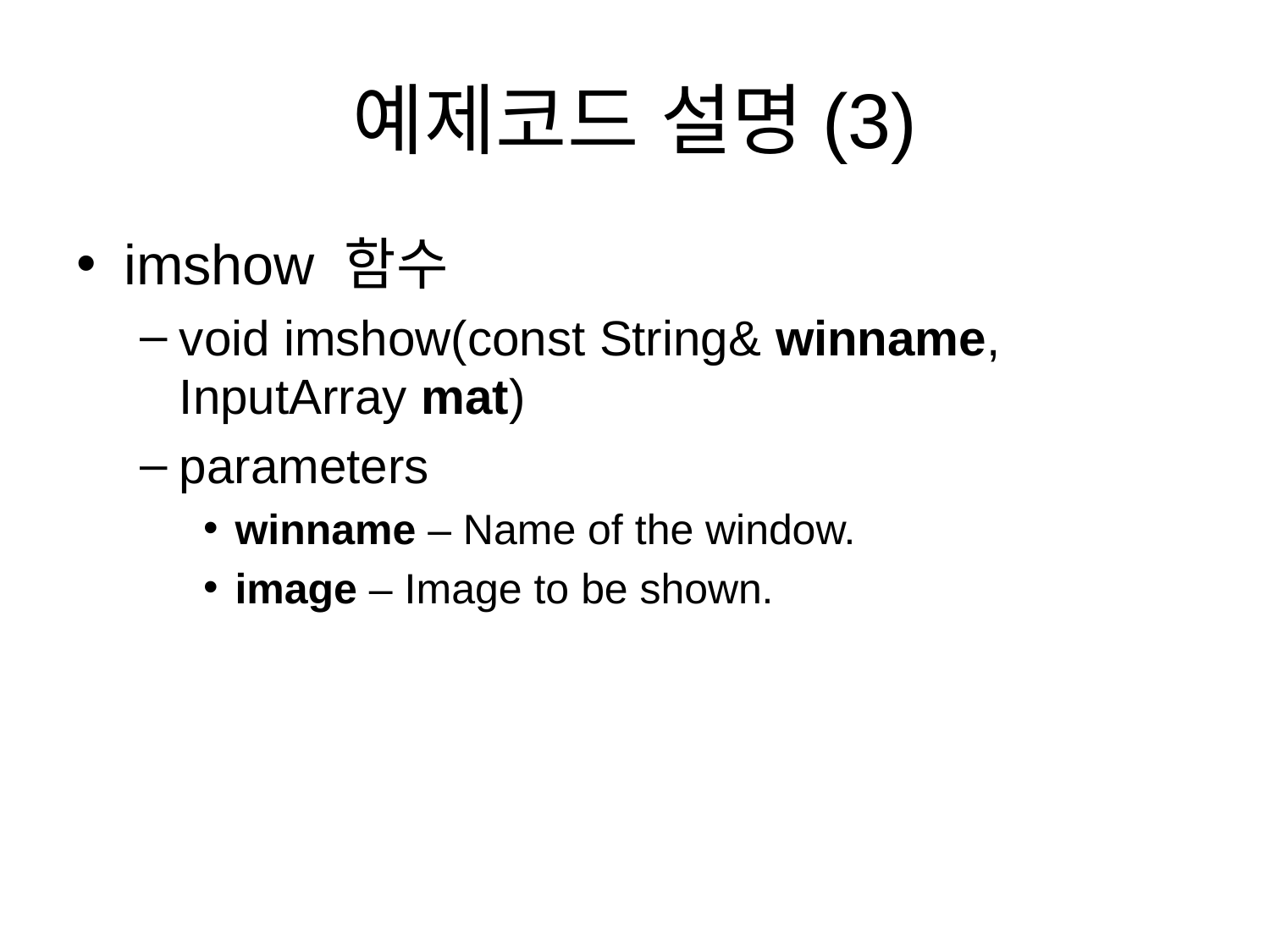

# 예제코드 설명(3)
imshow 함수
void imshow(const String& winname, InputArray mat)
parameters
winname – Name of the window.
image – Image to be shown.